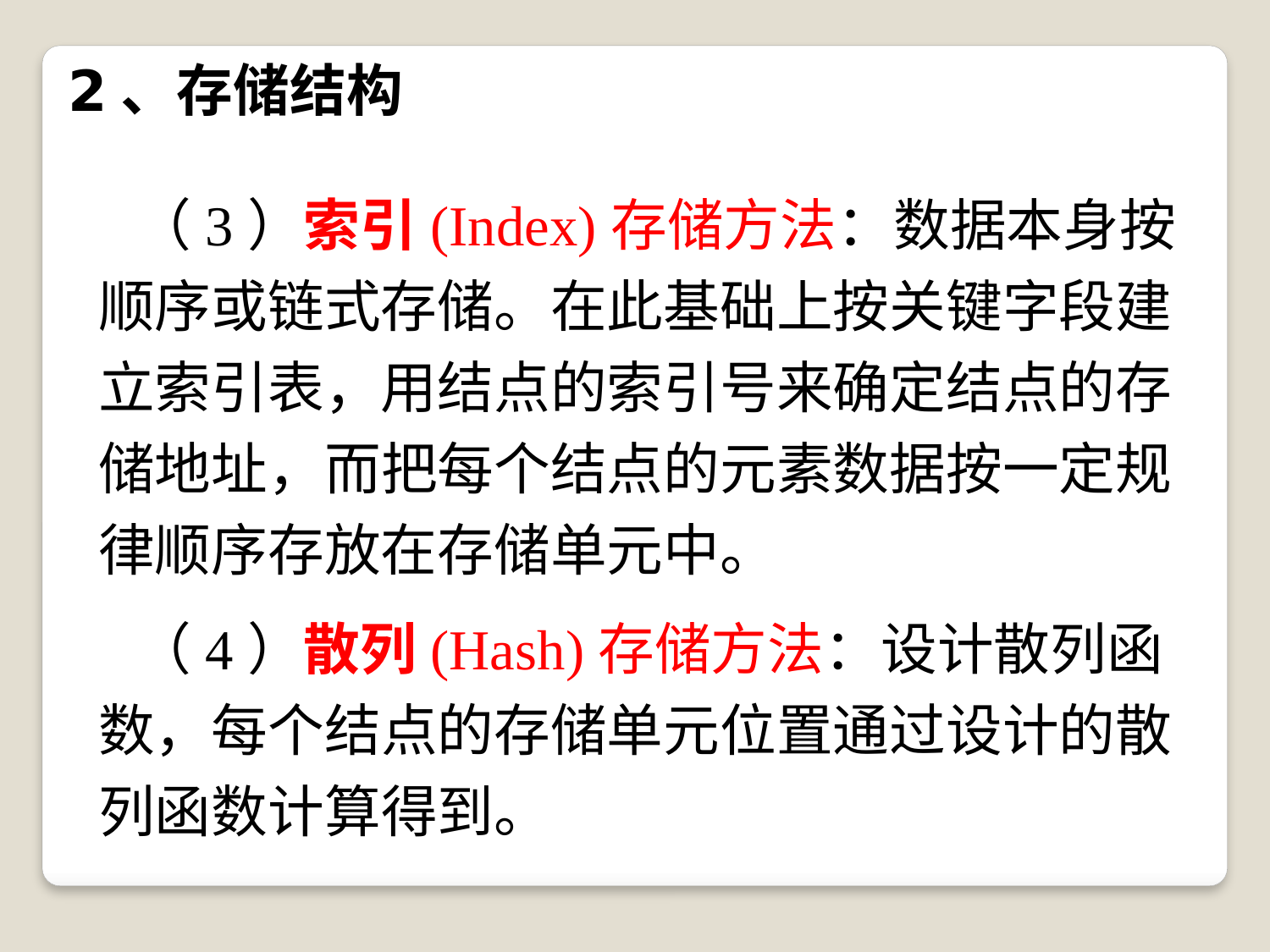

# 2、存储结构

（3）索引(Index)存储方法：数据本身按顺序或链式存储。在此基础上按关键字段建立索引表，用结点的索引号来确定结点的存储地址，而把每个结点的元素数据按一定规律顺序存放在存储单元中。
（4）散列(Hash)存储方法：设计散列函数，每个结点的存储单元位置通过设计的散列函数计算得到。